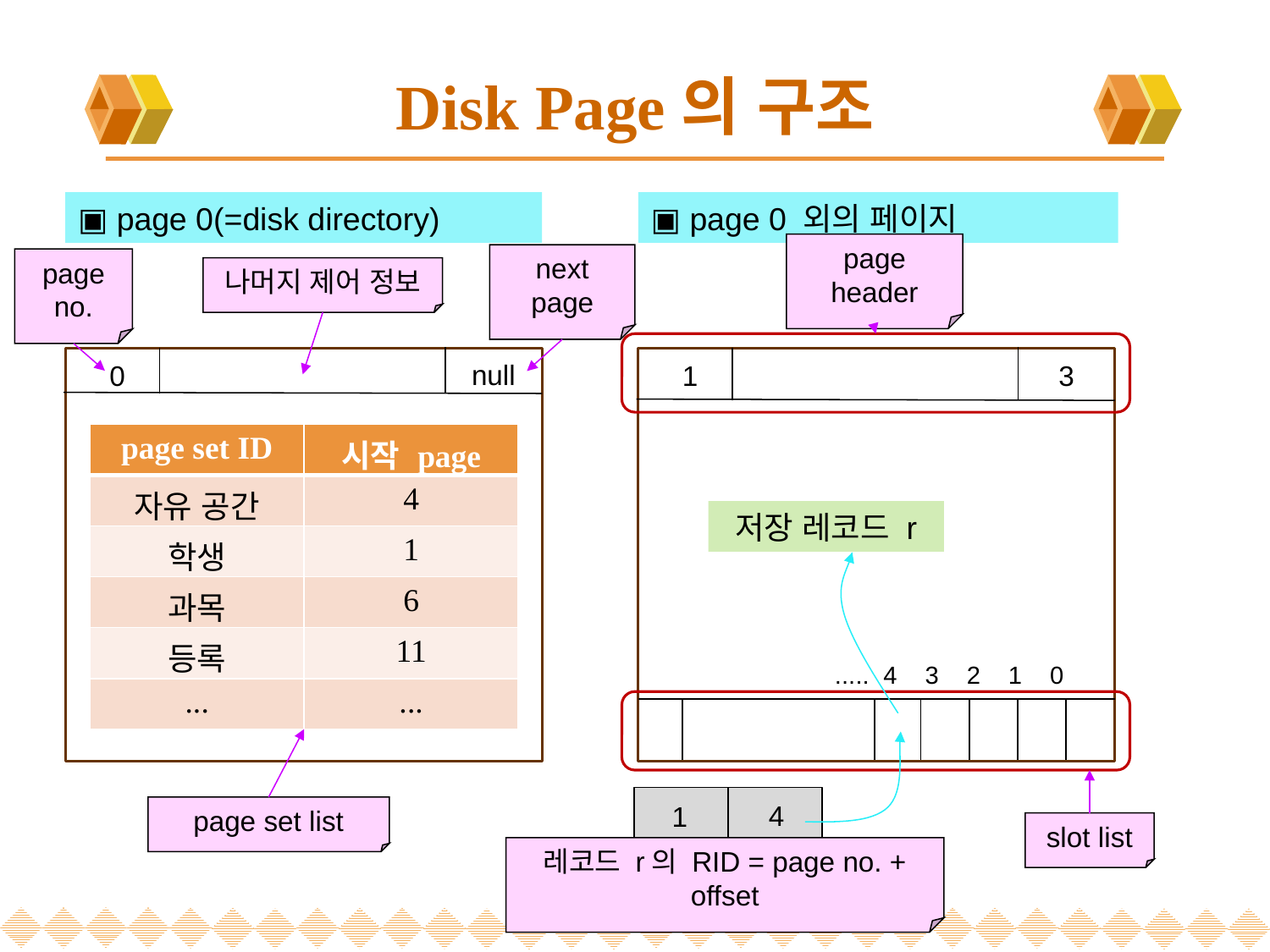

# Disk Page의 구조
▣ page 0(=disk directory)
▣ page 0 외의 페이지
page header
나머지 제어 정보
next page
page no.

null
0

3
1
저장 레코드 r
| page set ID | 시작 page |
| --- | --- |
| 자유 공간 | 4 |
| 학생 | 1 |
| 과목 | 6 |
| 등록 | 11 |
| ... | ... |

.....  4    3    2    1    0

4
1
page set list
slot list
레코드 r의 RID = page no. + offset